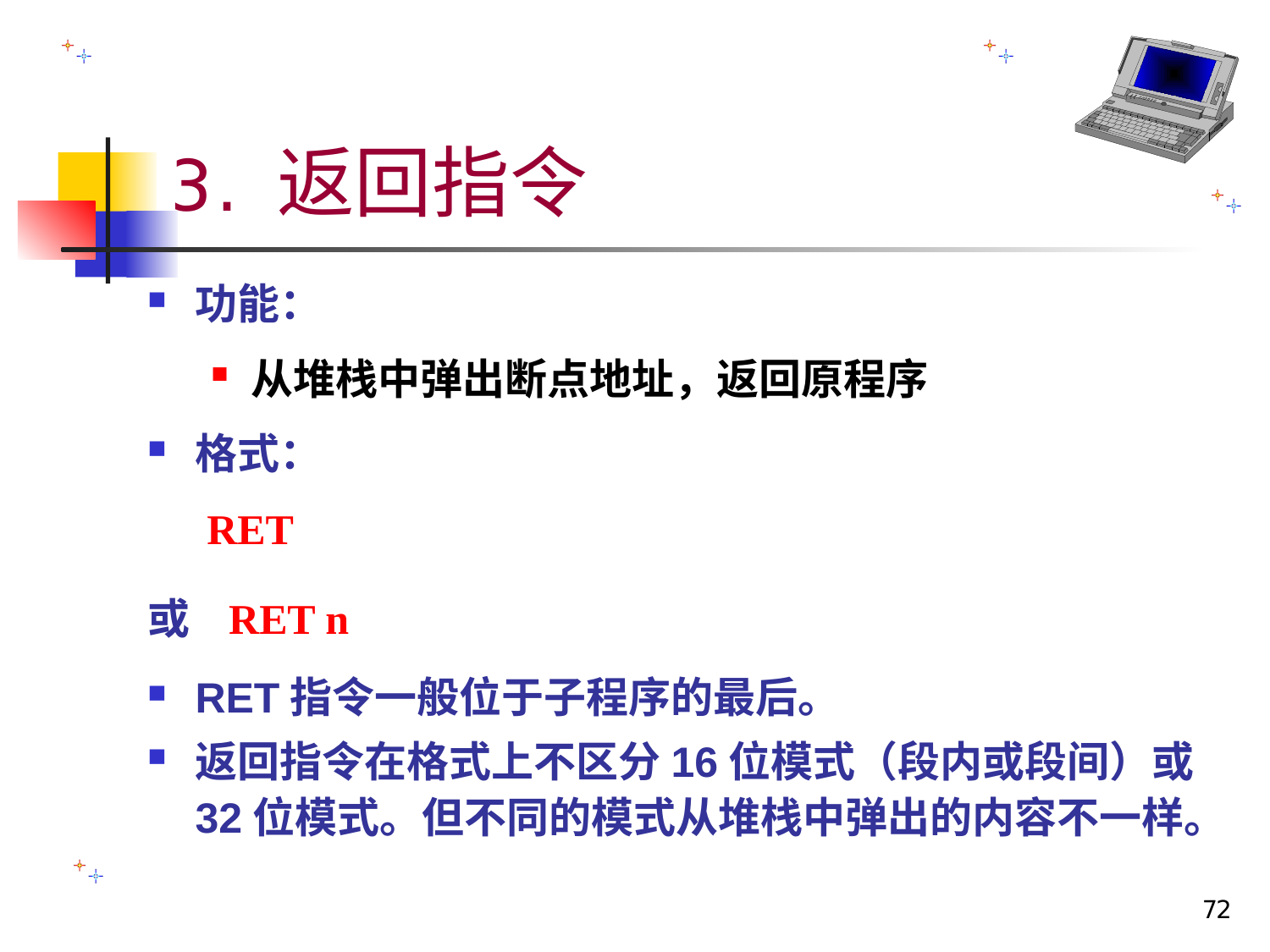

# 3. 返回指令
功能：
从堆栈中弹出断点地址，返回原程序
格式：
     RET
或   RET n
RET指令一般位于子程序的最后。
返回指令在格式上不区分16位模式（段内或段间）或32位模式。但不同的模式从堆栈中弹出的内容不一样。
72